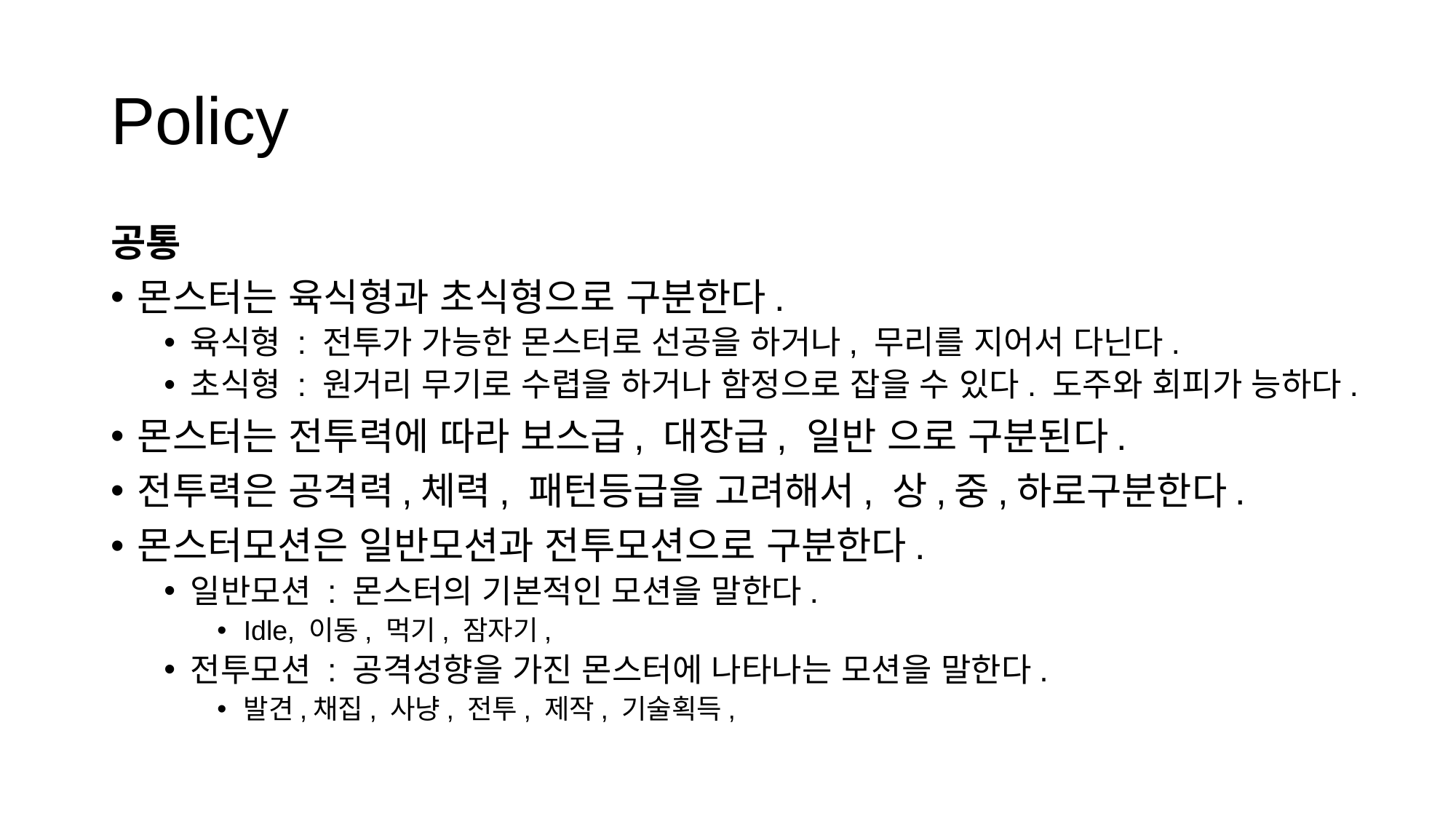

# Policy
공통
몬스터는 육식형과 초식형으로 구분한다.
육식형 : 전투가 가능한 몬스터로 선공을 하거나, 무리를 지어서 다닌다.
초식형 : 원거리 무기로 수렵을 하거나 함정으로 잡을 수 있다. 도주와 회피가 능하다.
몬스터는 전투력에 따라 보스급, 대장급, 일반 으로 구분된다.
전투력은 공격력,체력, 패턴등급을 고려해서, 상,중,하로구분한다.
몬스터모션은 일반모션과 전투모션으로 구분한다.
일반모션 : 몬스터의 기본적인 모션을 말한다.
Idle, 이동, 먹기, 잠자기,
전투모션 : 공격성향을 가진 몬스터에 나타나는 모션을 말한다.
발견,채집, 사냥, 전투, 제작, 기술획득,